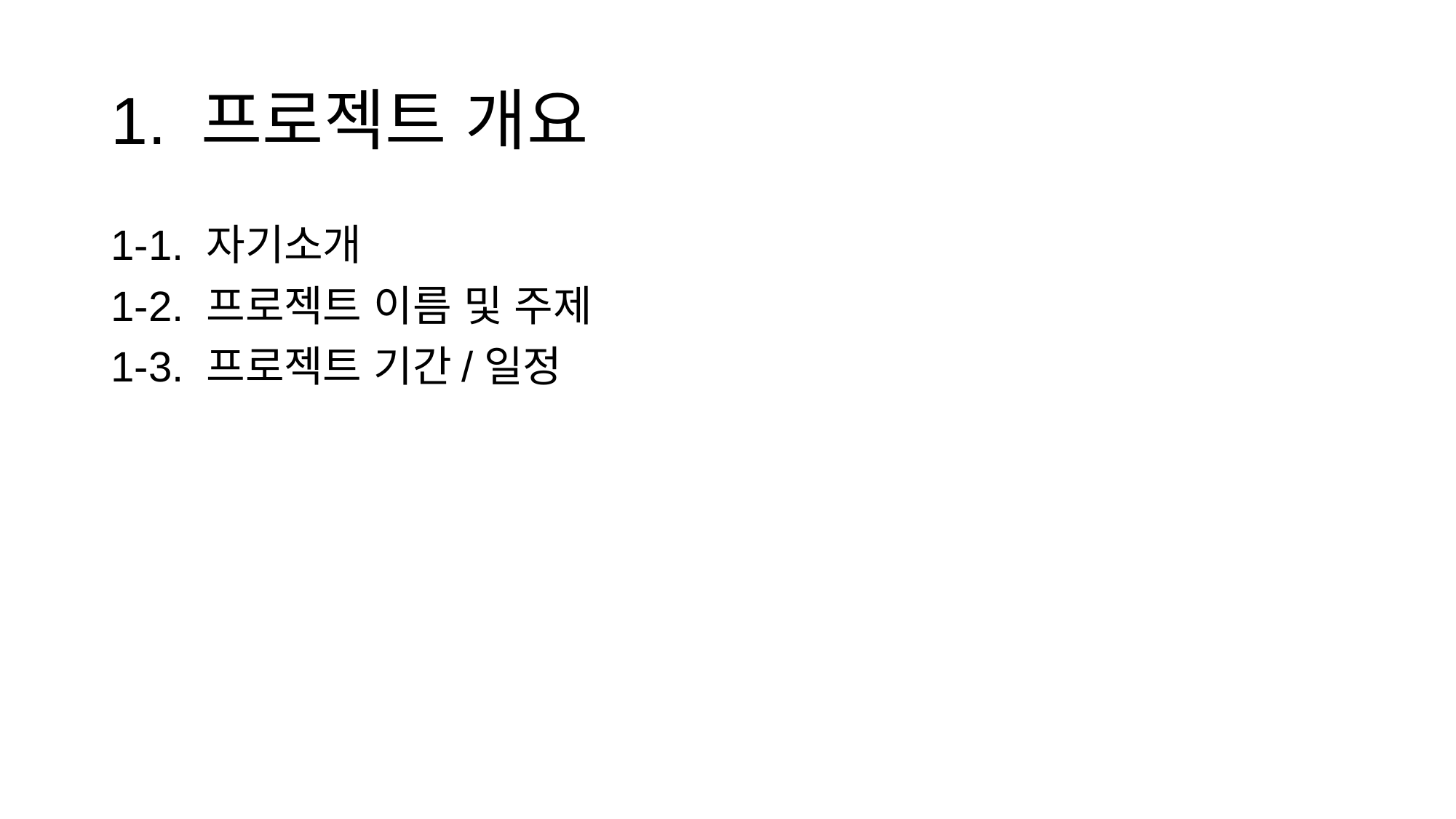

# 1. 프로젝트 개요
1-1. 자기소개
1-2. 프로젝트 이름 및 주제
1-3. 프로젝트 기간/일정